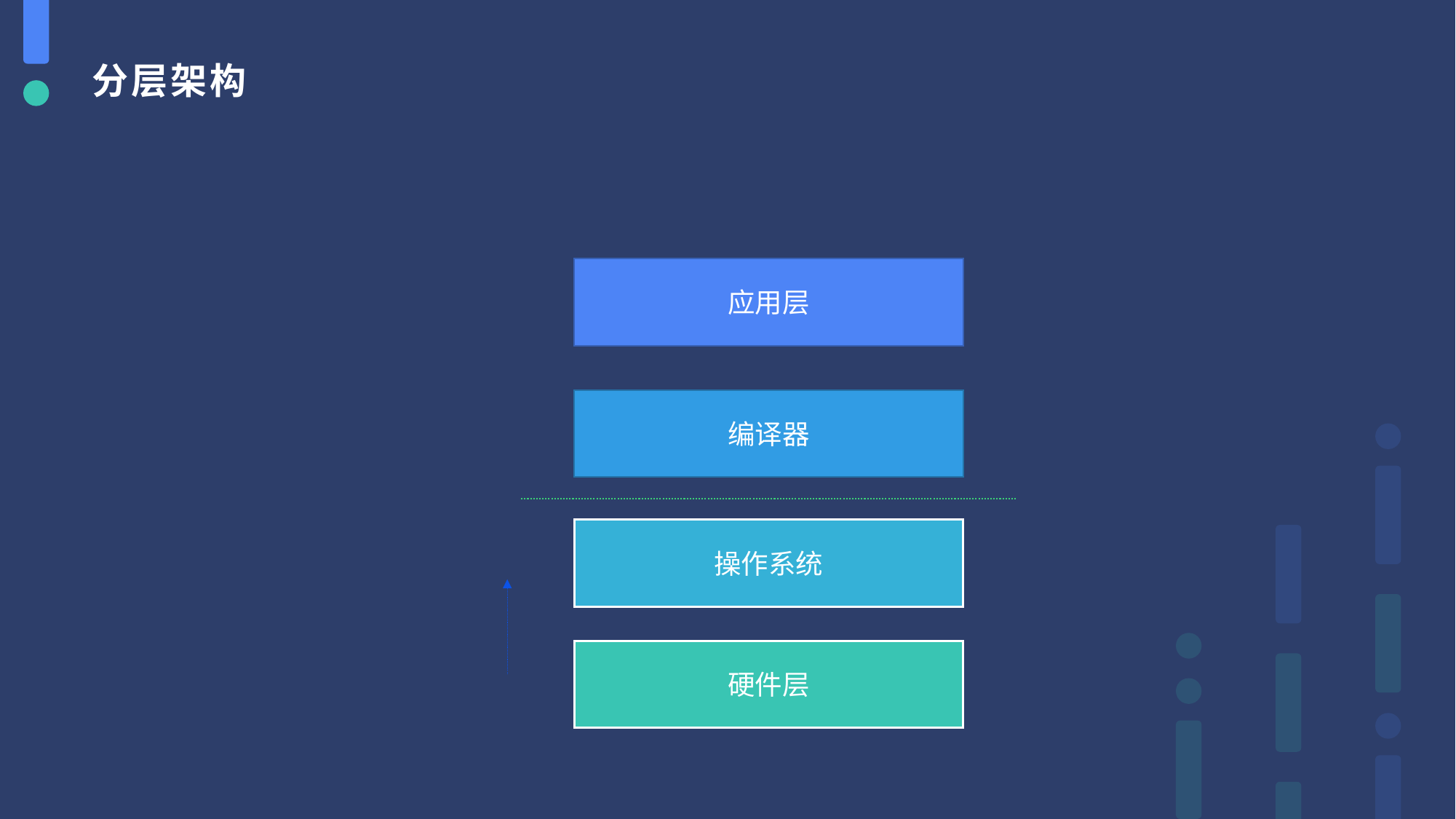

# 分层架构
应用层
编译器
操作系统
硬件层

3